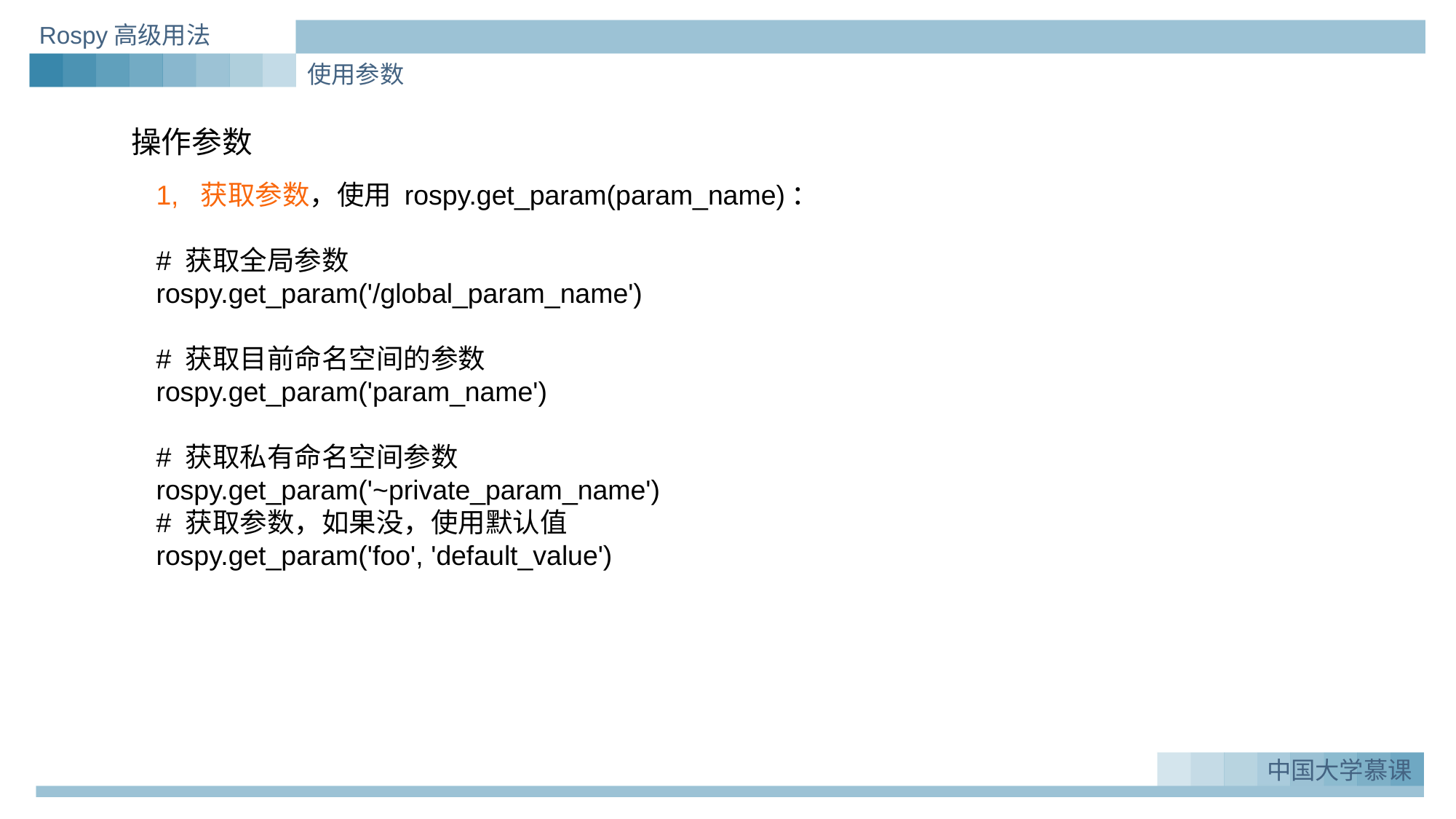

Rospy高级用法
使用参数
操作参数
1,  获取参数，使用 rospy.get_param(param_name)：

# 获取全局参数
rospy.get_param('/global_param_name')

# 获取目前命名空间的参数
rospy.get_param('param_name')

# 获取私有命名空间参数
rospy.get_param('~private_param_name')
# 获取参数，如果没，使用默认值
rospy.get_param('foo', 'default_value')

中国大学慕课